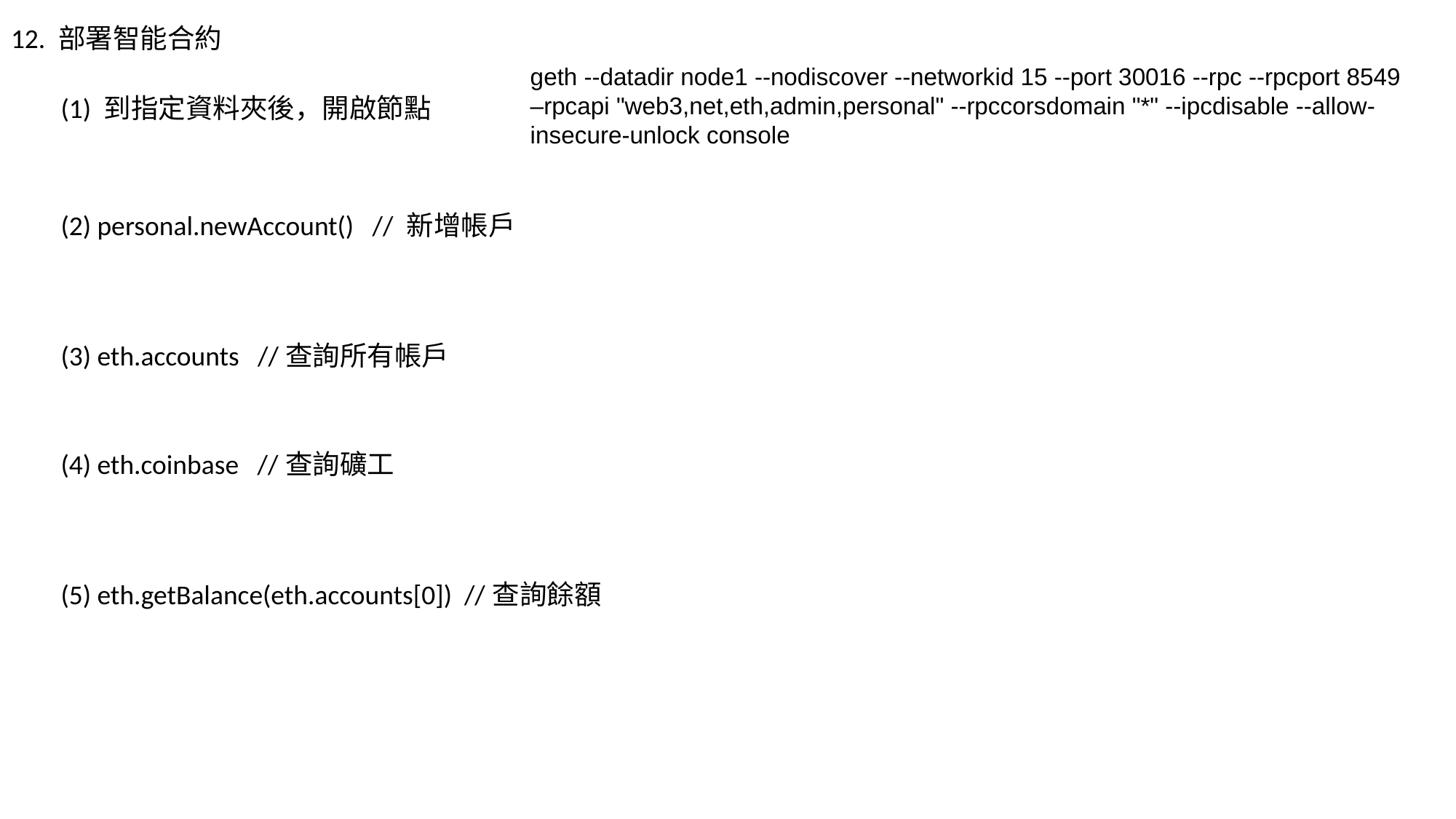

12. 部署智能合約

geth --datadir node1 --nodiscover --networkid 15 --port 30016 --rpc --rpcport 8549 –rpcapi "web3,net,eth,admin,personal" --rpccorsdomain "*" --ipcdisable --allow-insecure-unlock console
(1) 到指定資料夾後，開啟節點
(2) personal.newAccount()   // 新增帳戶
(3) eth.accounts   //查詢所有帳戶
(4) eth.coinbase   //查詢礦工
(5) eth.getBalance(eth.accounts[0])  //查詢餘額